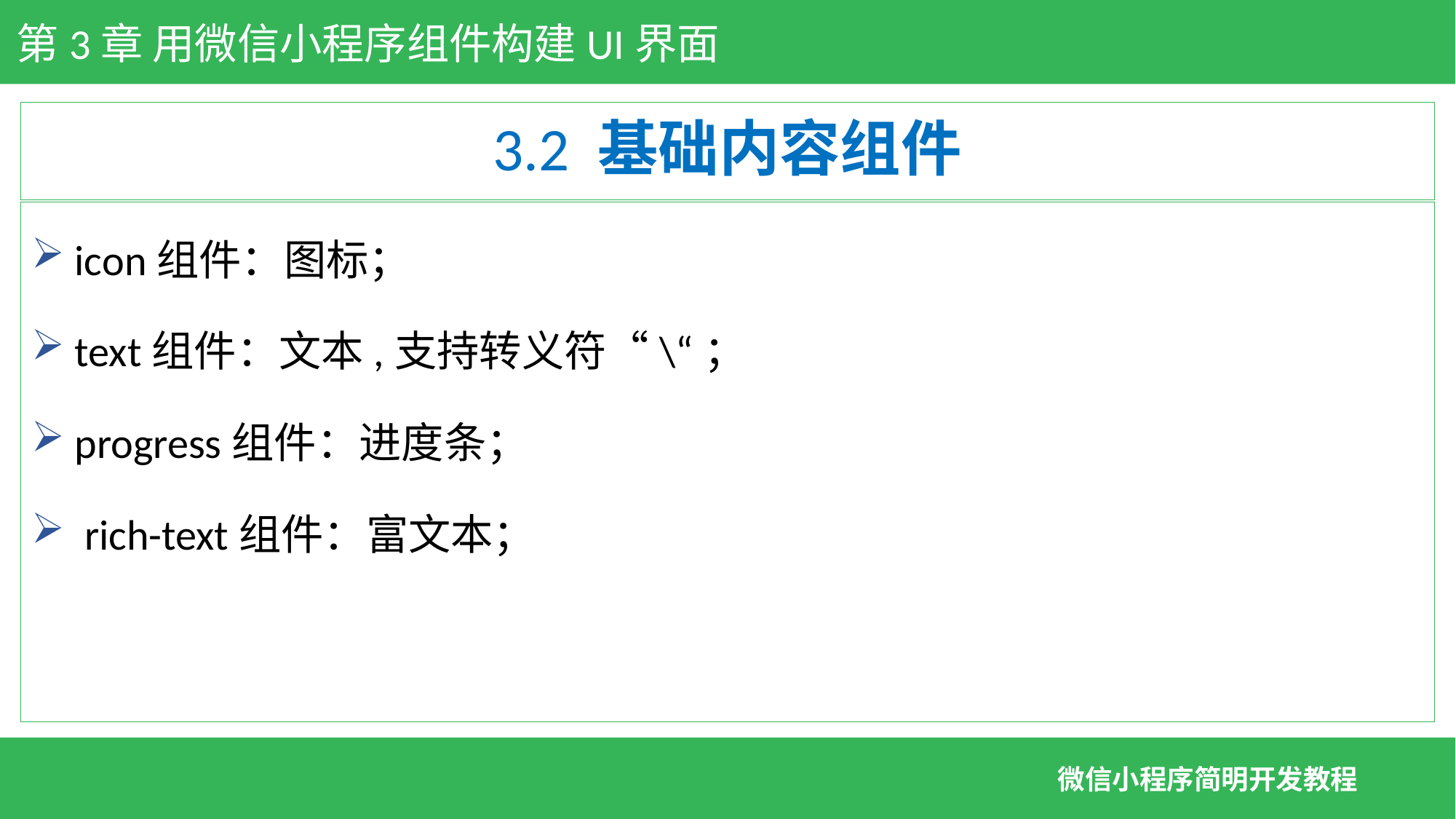

第3章 用微信小程序组件构建UI界面

# 3.2 基础内容组件
 icon组件：图标；
 text组件：文本,支持转义符“\“；
 progress组件：进度条；
  rich-text组件：富文本；

微信小程序简明开发教程